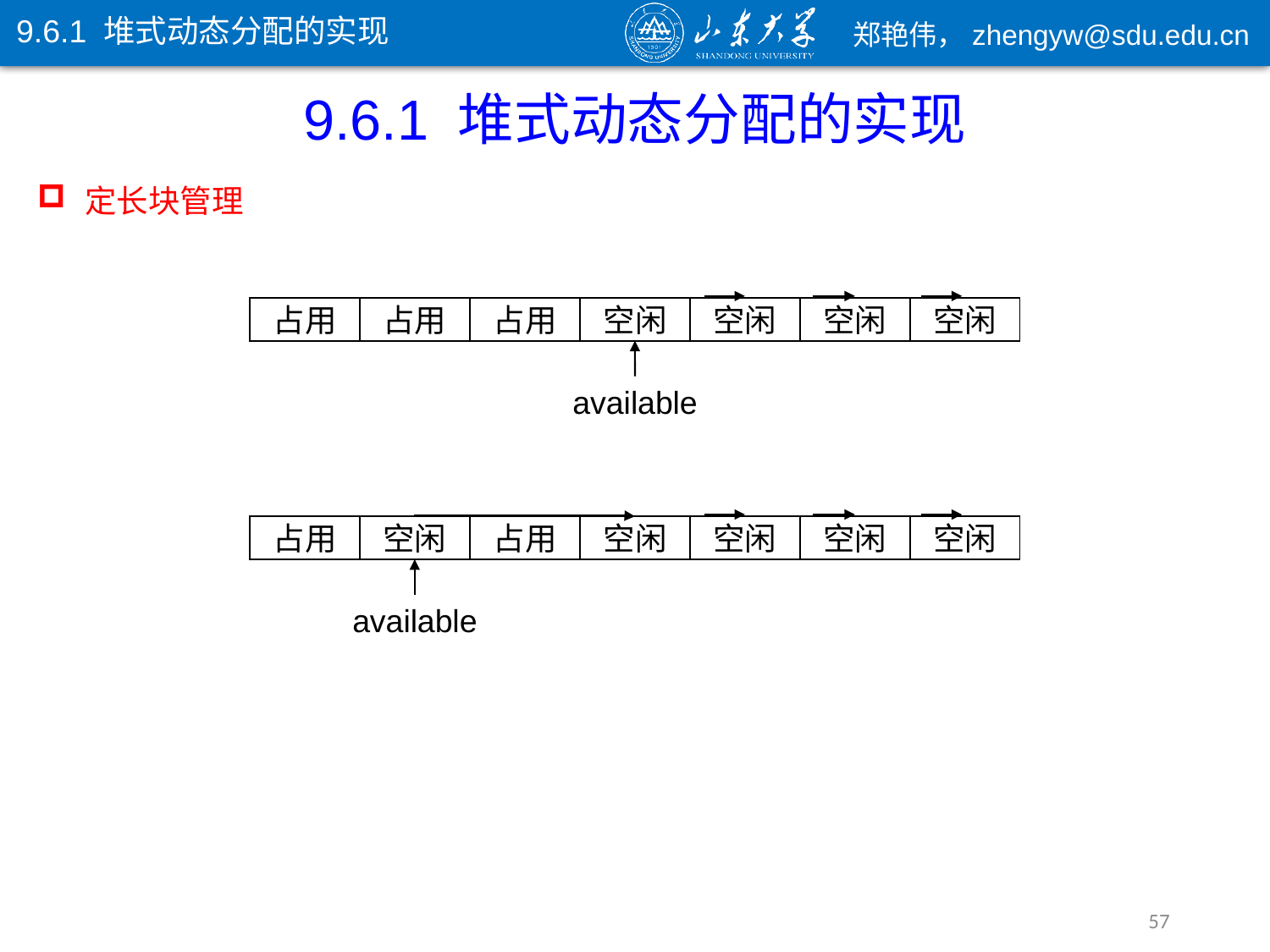

9.6.1 堆式动态分配的实现
9.6.1 堆式动态分配的实现
定长块管理
占用
占用
占用
空闲
空闲
空闲
空闲
available
占用
空闲
占用
空闲
空闲
空闲
空闲
available
57